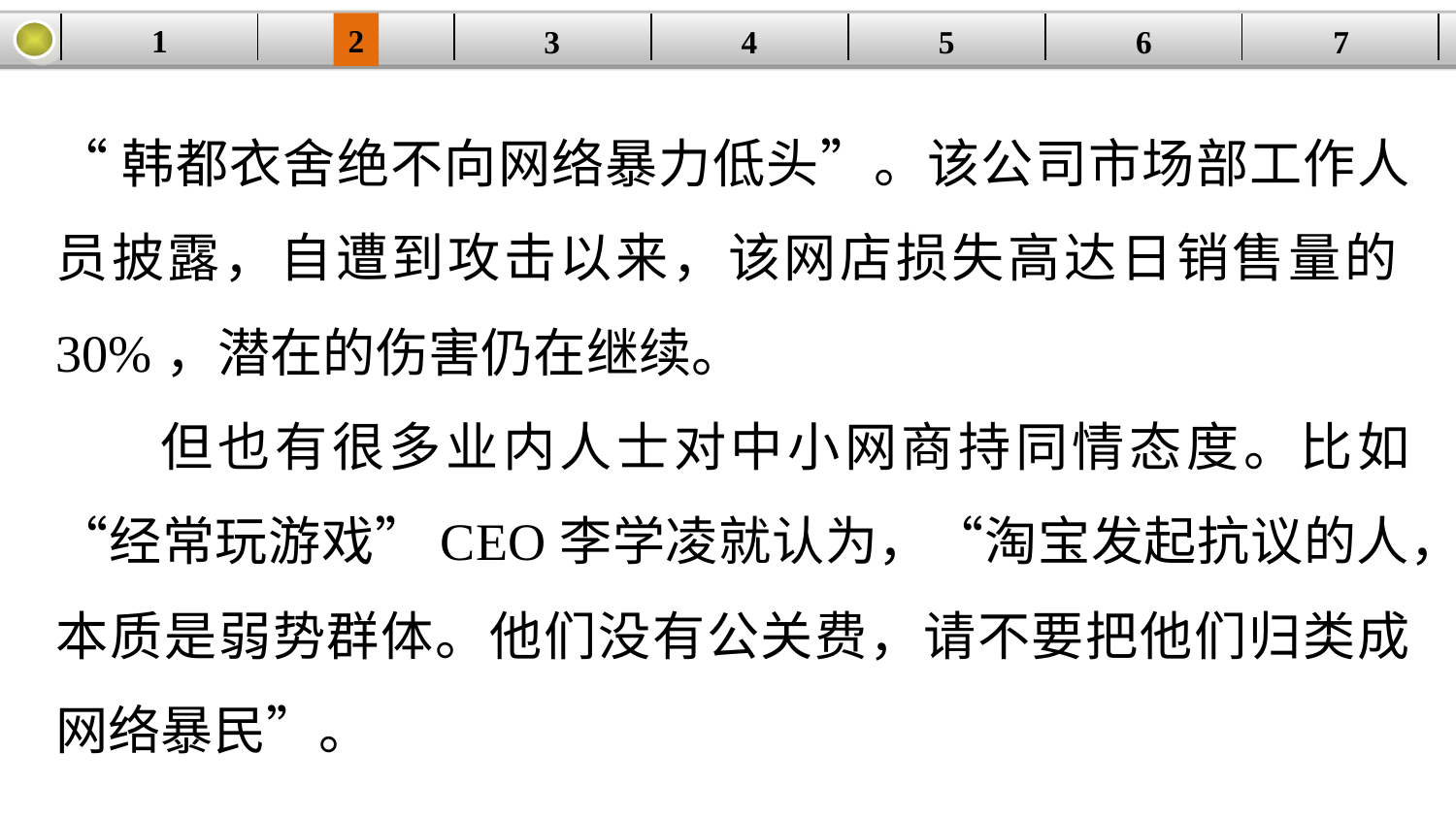

1
2
|  |  |  |  |  |  |  |
| --- | --- | --- | --- | --- | --- | --- |
3
4
5
6
7

“韩都衣舍绝不向网络暴力低头”。该公司市场部工作人员披露，自遭到攻击以来，该网店损失高达日销售量的30%，潜在的伤害仍在继续。
但也有很多业内人士对中小网商持同情态度。比如“经常玩游戏”CEO李学凌就认为，“淘宝发起抗议的人，本质是弱势群体。他们没有公关费，请不要把他们归类成网络暴民”。